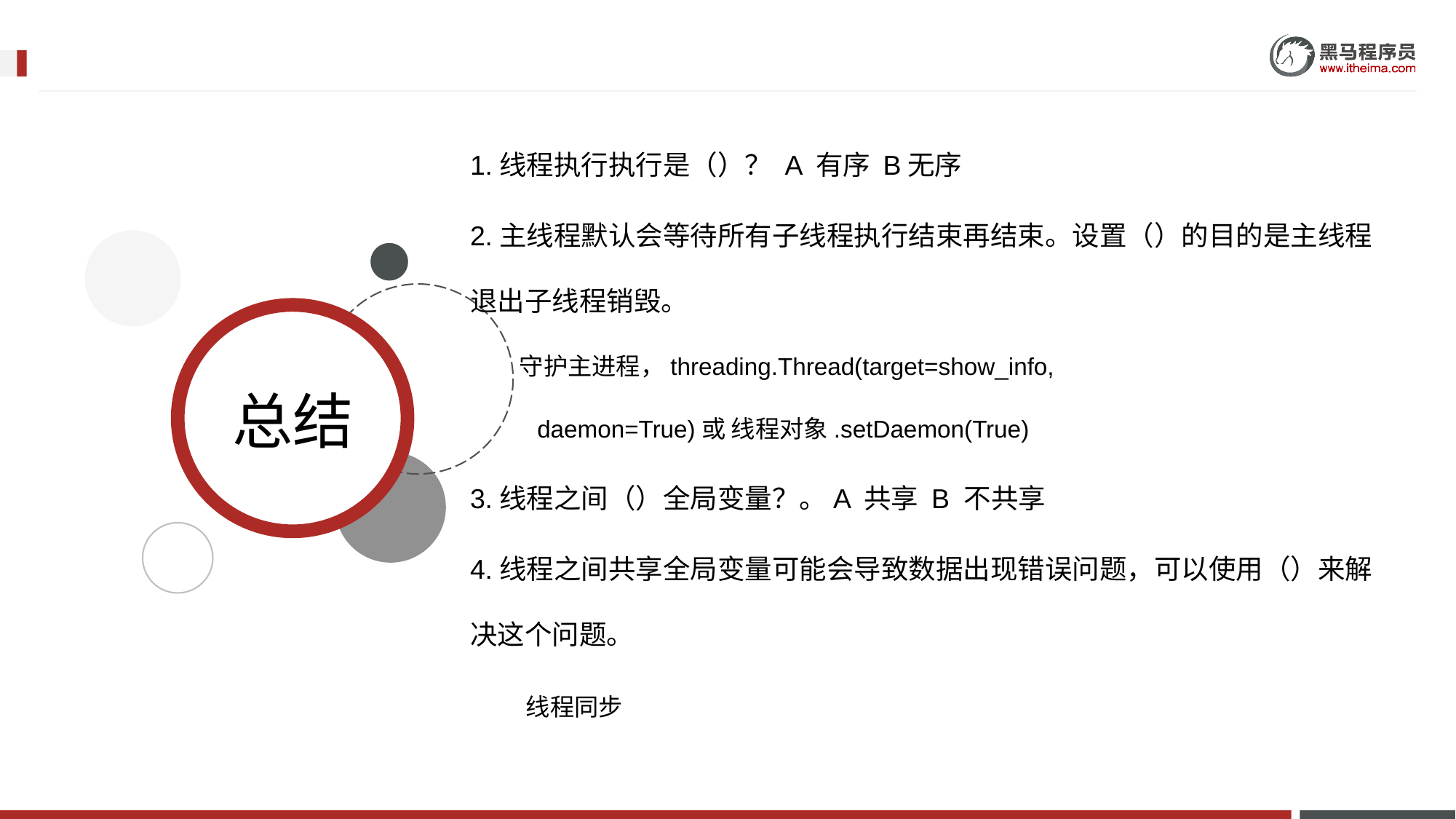

1.线程执行执行是（）？ A 有序 B无序
2.主线程默认会等待所有子线程执行结束再结束。设置（）的目的是主线程退出子线程销毁。
        守护主进程，threading.Thread(target=show_info,
          daemon=True)或 线程对象.setDaemon(True)
3.线程之间（）全局变量？。A 共享 B 不共享
4.线程之间共享全局变量可能会导致数据出现错误问题，可以使用（）来解决这个问题。
        线程同步